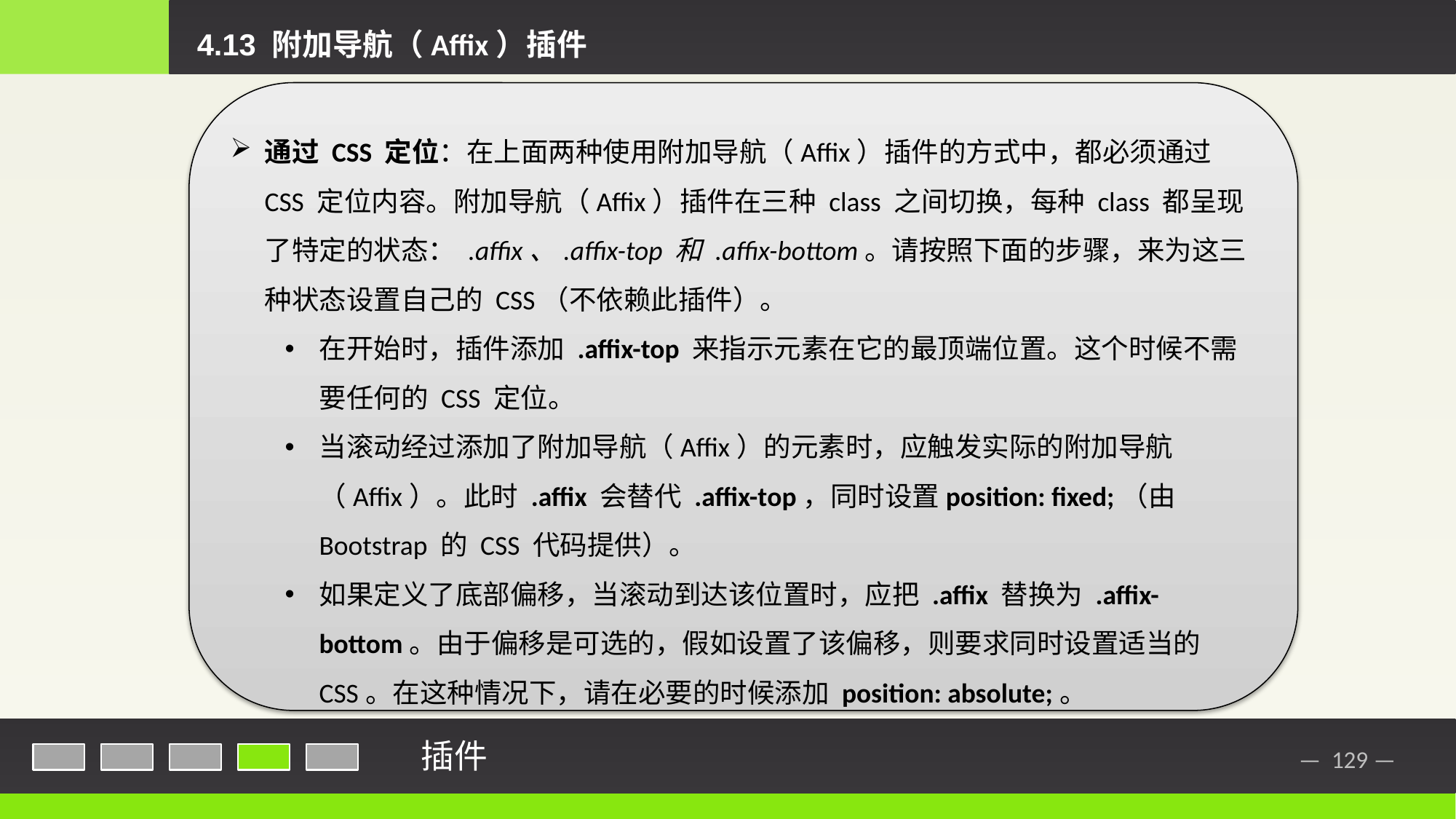

4.13 附加导航（Affix）插件
通过 CSS 定位：在上面两种使用附加导航（Affix）插件的方式中，都必须通过 CSS 定位内容。附加导航（Affix）插件在三种 class 之间切换，每种 class 都呈现了特定的状态： .affix、.affix-top 和 .affix-bottom。请按照下面的步骤，来为这三种状态设置自己的 CSS（不依赖此插件）。
在开始时，插件添加 .affix-top 来指示元素在它的最顶端位置。这个时候不需要任何的 CSS 定位。
当滚动经过添加了附加导航（Affix）的元素时，应触发实际的附加导航（Affix）。此时 .affix 会替代 .affix-top，同时设置position: fixed;（由 Bootstrap 的 CSS 代码提供）。
如果定义了底部偏移，当滚动到达该位置时，应把 .affix 替换为 .affix-bottom。由于偏移是可选的，假如设置了该偏移，则要求同时设置适当的 CSS。在这种情况下，请在必要的时候添加 position: absolute;。